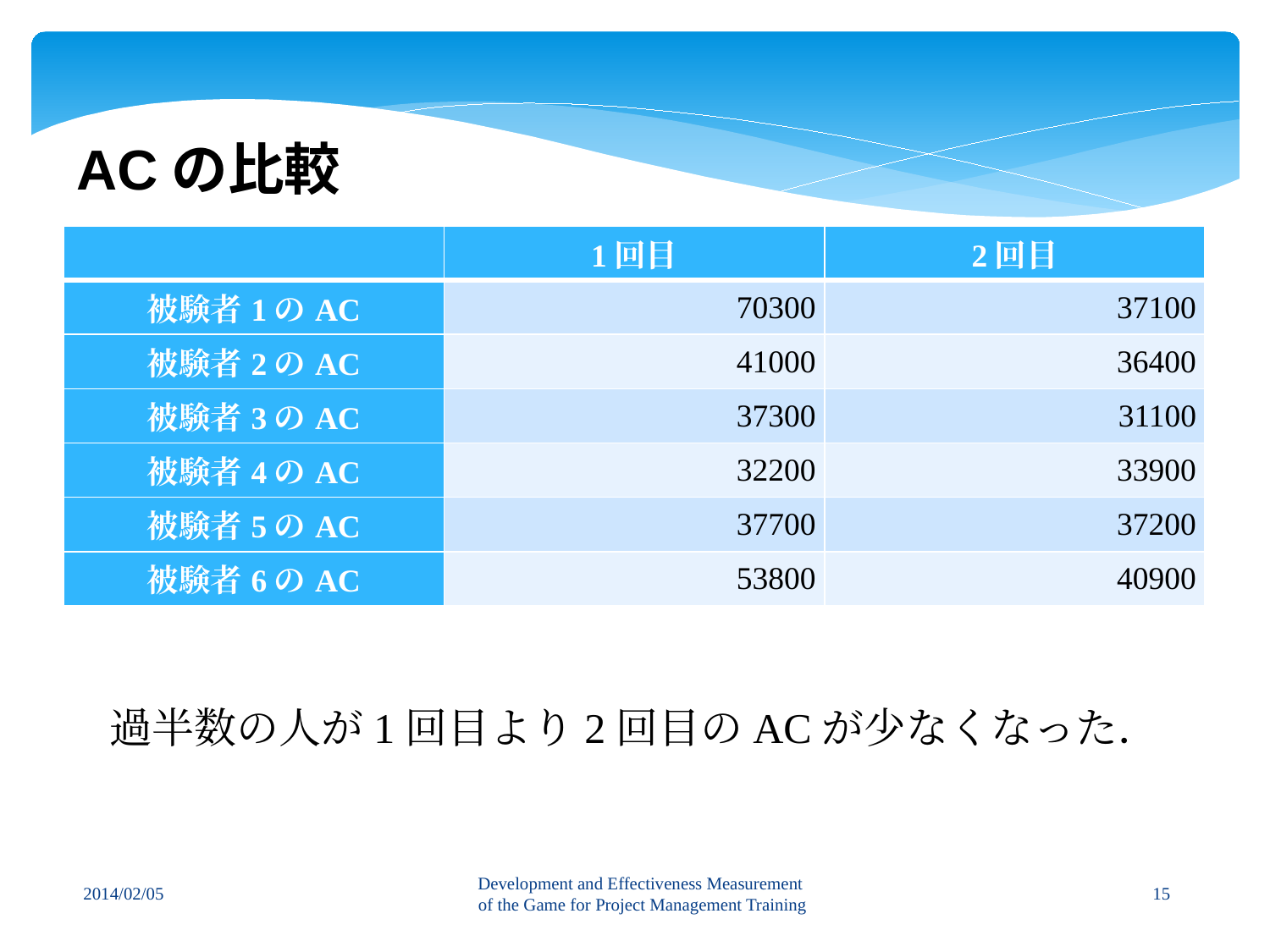

ACの比較
|  | 1回目 | 2回目 |
| --- | --- | --- |
| 被験者1のAC | 70300 | 37100 |
| 被験者2のAC | 41000 | 36400 |
| 被験者3のAC | 37300 | 31100 |
| 被験者4のAC | 32200 | 33900 |
| 被験者5のAC | 37700 | 37200 |
| 被験者6のAC | 53800 | 40900 |
過半数の人が1回目より2回目のACが少なくなった．
15
2014/02/05
Development and Effectiveness Measurement
of the Game for Project Management Training